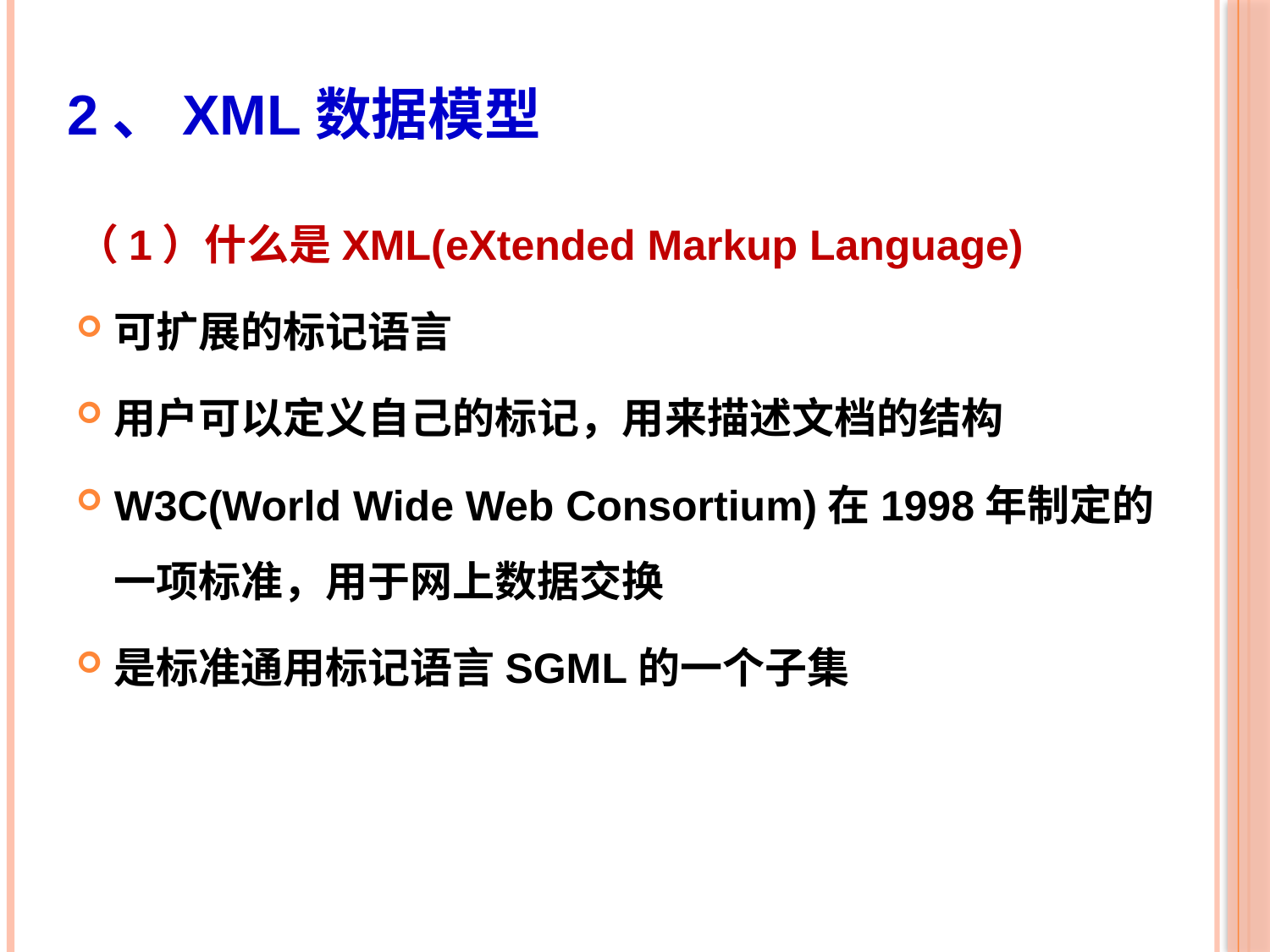

# 2、XML数据模型
（1）什么是XML(eXtended Markup Language)
可扩展的标记语言
用户可以定义自己的标记，用来描述文档的结构
W3C(World Wide Web Consortium)在1998年制定的一项标准，用于网上数据交换
是标准通用标记语言SGML的一个子集